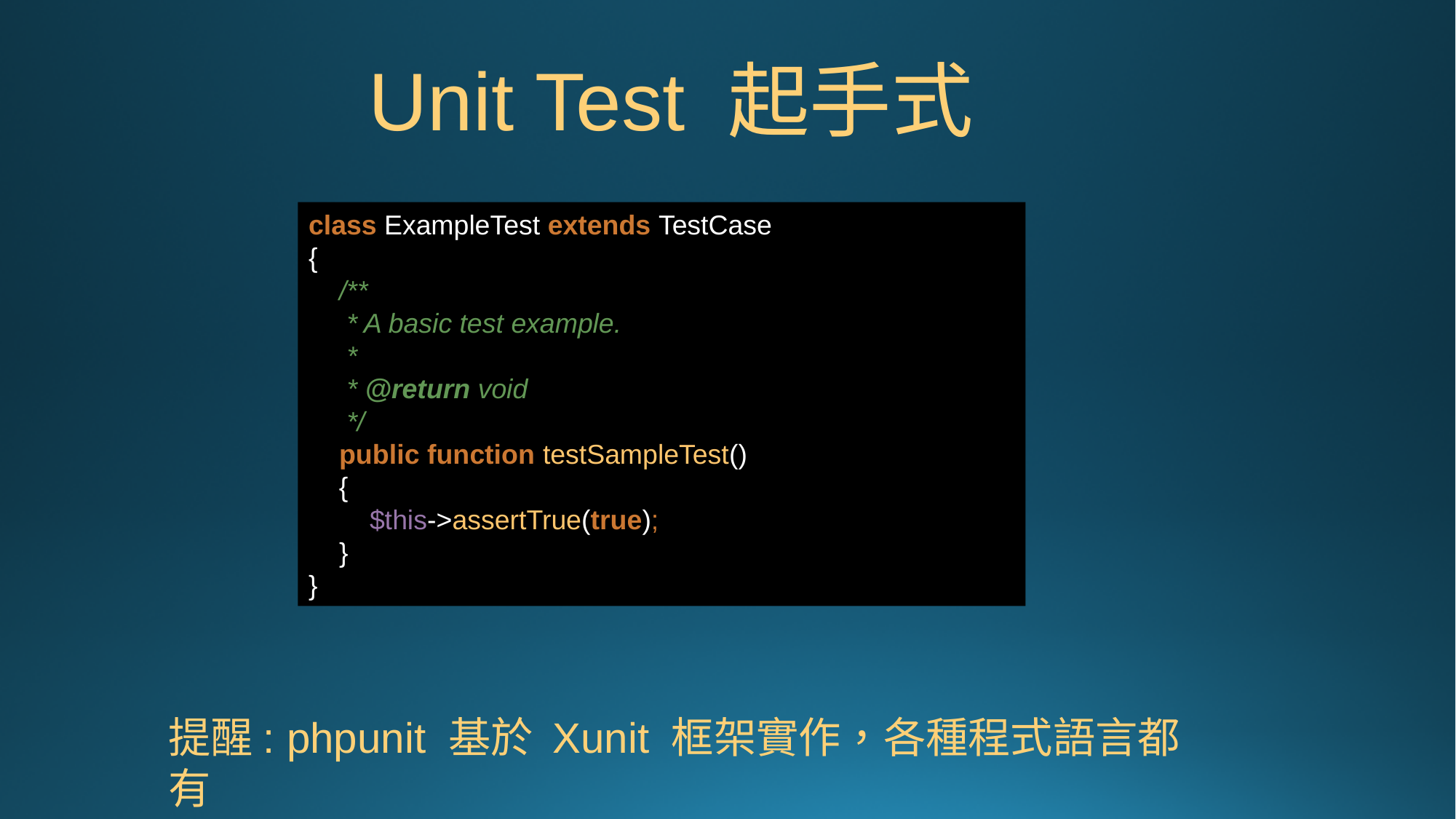

# Unit Test 起手式
class ExampleTest extends TestCase
{
    /**
     * A basic test example.
     *
     * @return void
     */
    public function testSampleTest()
    {
        $this->assertTrue(true);
    }
}
提醒: phpunit 基於 Xunit 框架實作，各種程式語言都有